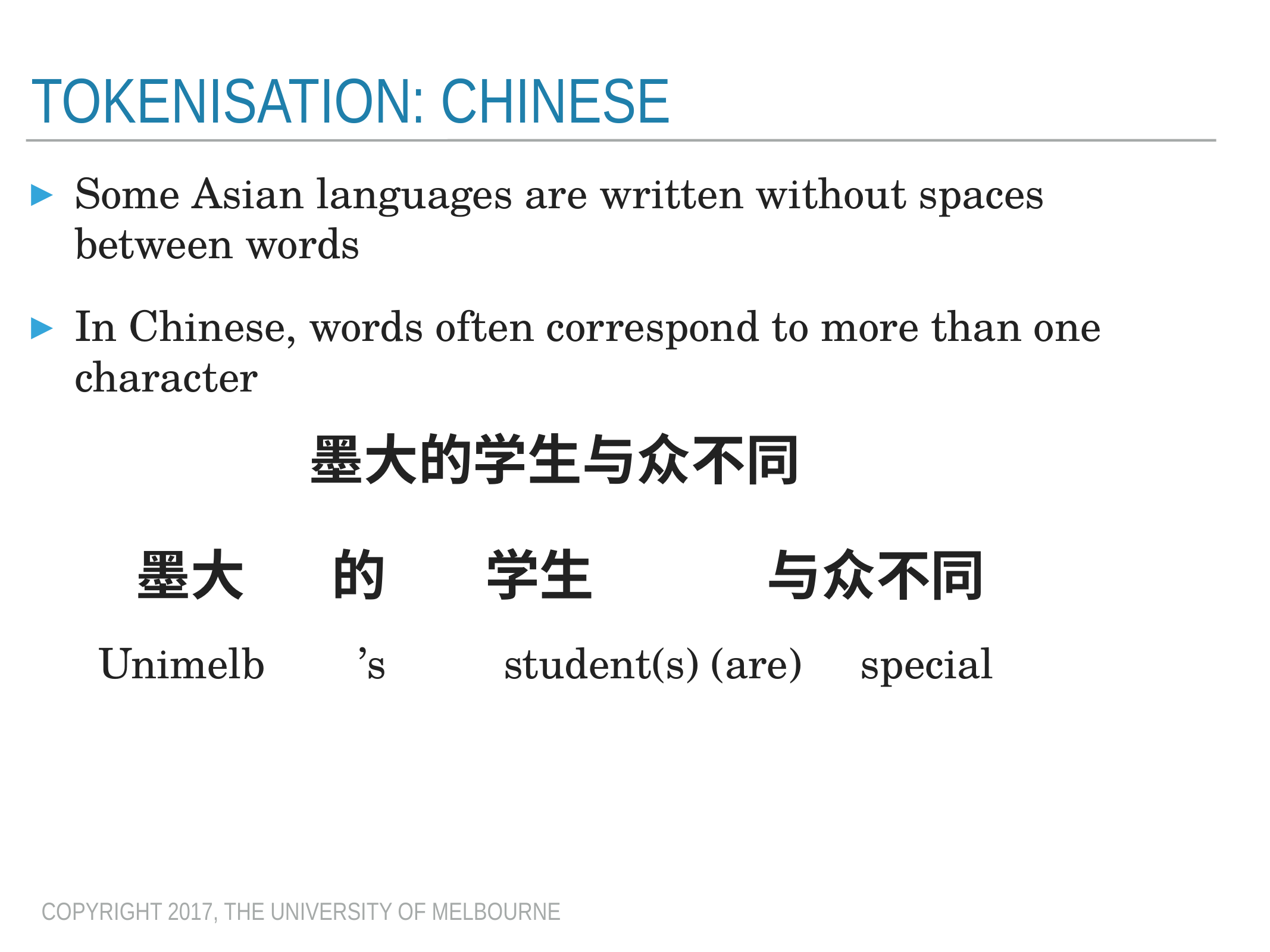

# Tokenisation: Chinese
Some Asian languages are written without spaces between words
In Chinese, words often correspond to more than one character
墨大的学生与众不同
  墨大       的        学生              与众不同
Unimelb        ’s          student(s) (are)     special